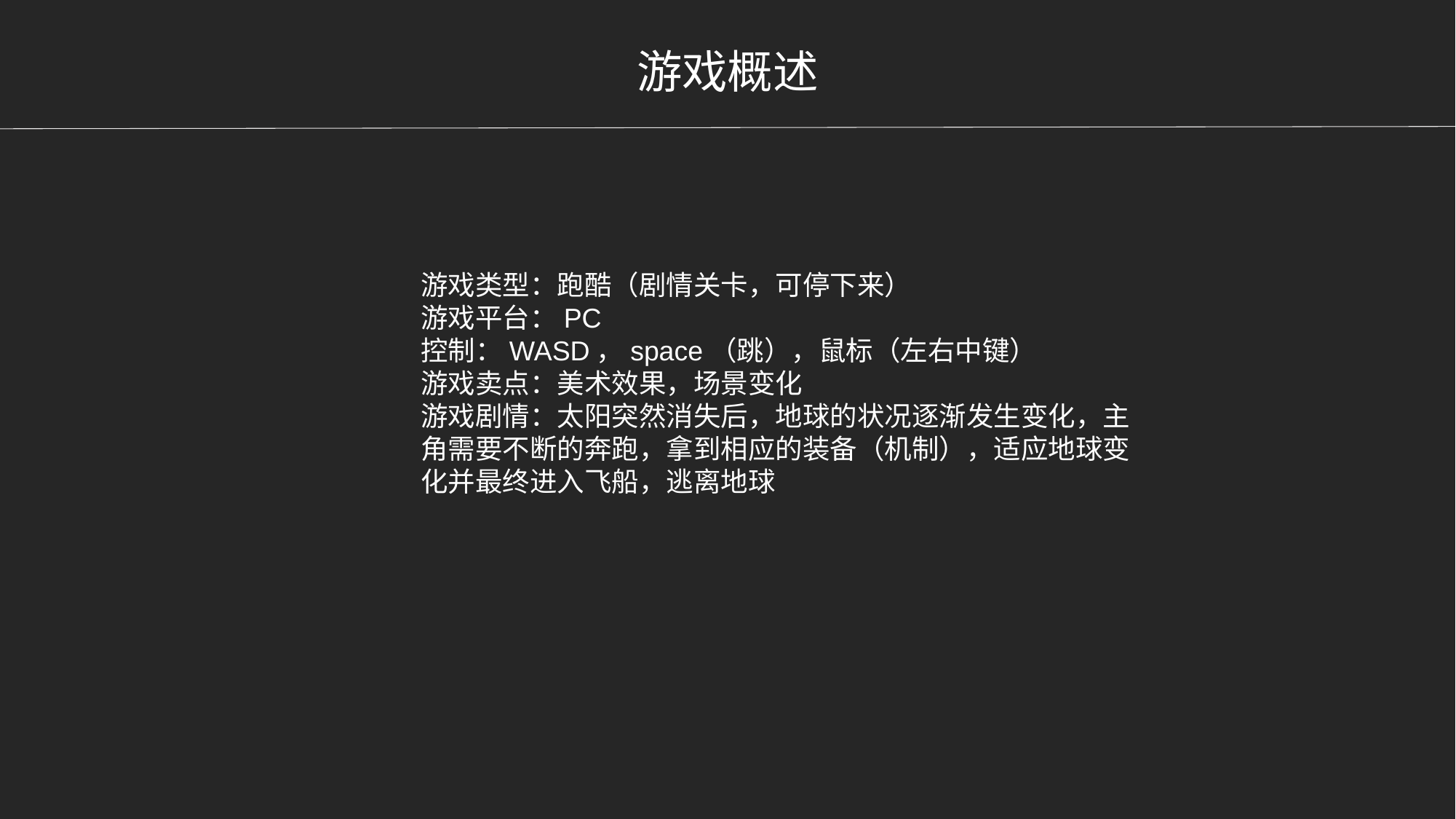

游戏概述
游戏类型：跑酷（剧情关卡，可停下来）
游戏平台：PC
控制：WASD，space（跳），鼠标（左右中键）
游戏卖点：美术效果，场景变化
游戏剧情：太阳突然消失后，地球的状况逐渐发生变化，主角需要不断的奔跑，拿到相应的装备（机制），适应地球变化并最终进入飞船，逃离地球